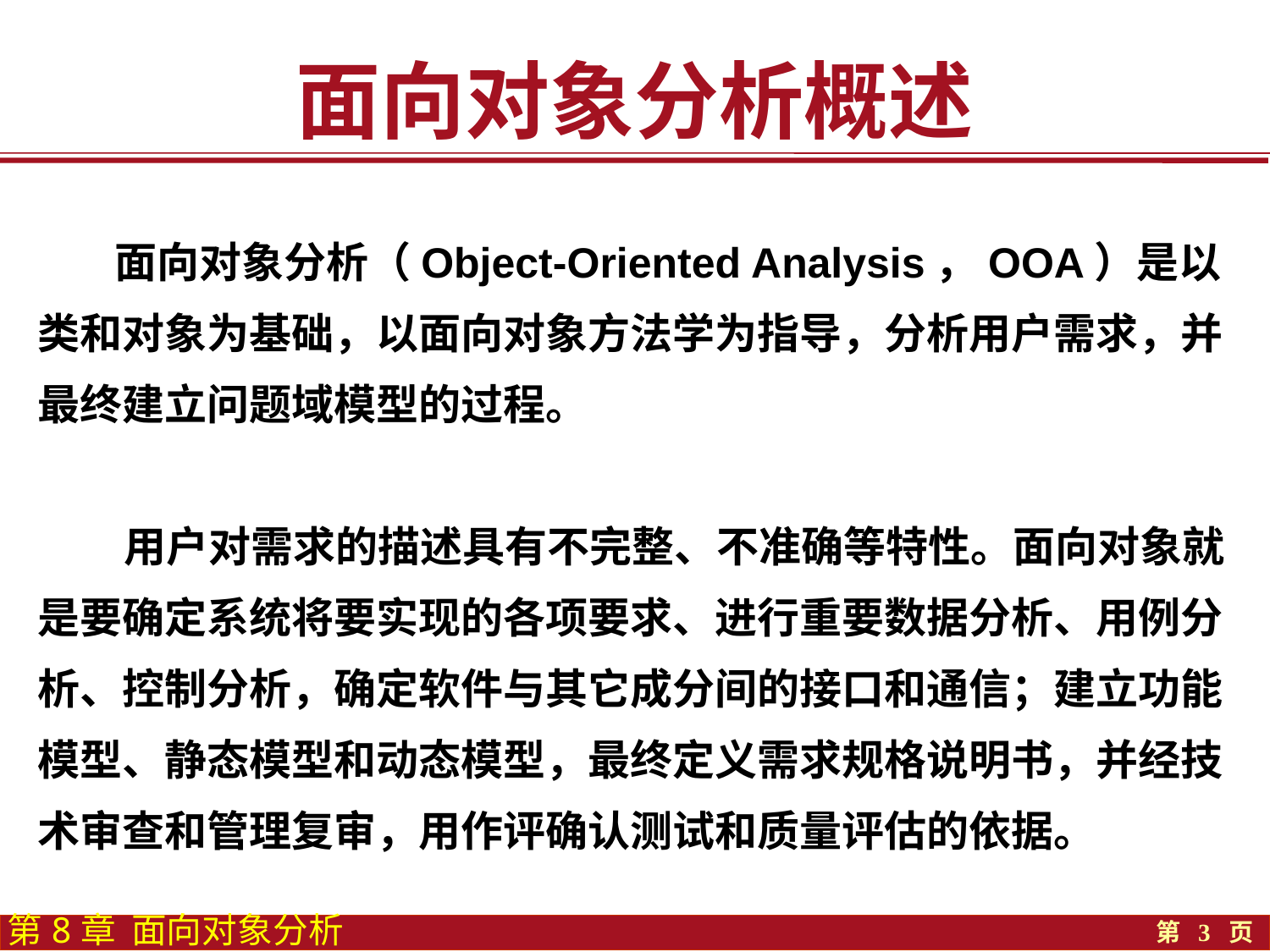

面向对象分析概述
       面向对象分析（Object-Oriented Analysis，OOA）是以类和对象为基础，以面向对象方法学为指导，分析用户需求，并最终建立问题域模型的过程。

        用户对需求的描述具有不完整、不准确等特性。面向对象就是要确定系统将要实现的各项要求、进行重要数据分析、用例分析、控制分析，确定软件与其它成分间的接口和通信；建立功能模型、静态模型和动态模型，最终定义需求规格说明书，并经技术审查和管理复审，用作评确认测试和质量评估的依据。